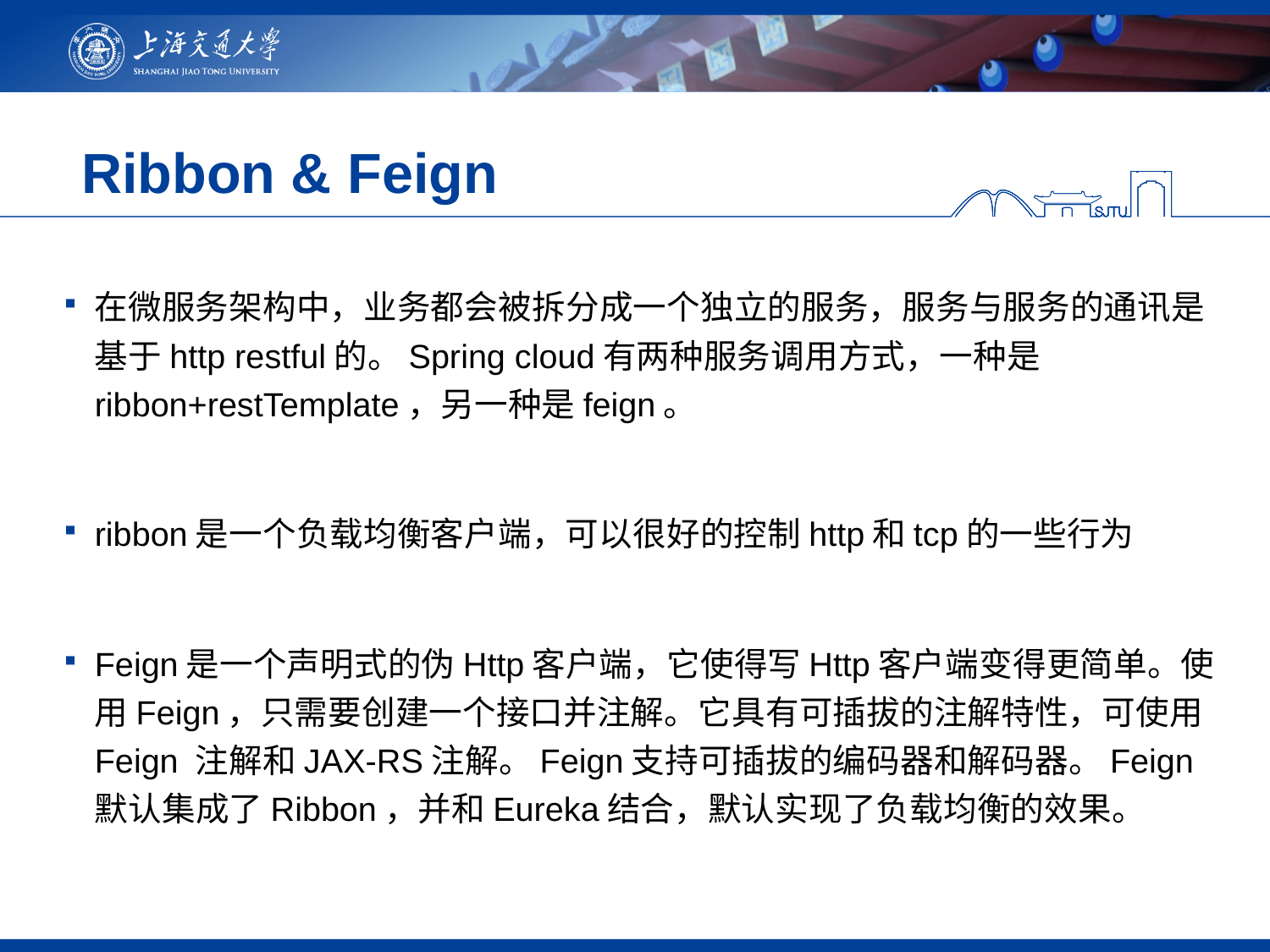

# Ribbon & Feign

在微服务架构中，业务都会被拆分成一个独立的服务，服务与服务的通讯是基于http restful的。Spring cloud有两种服务调用方式，一种是ribbon+restTemplate，另一种是feign。

ribbon是一个负载均衡客户端，可以很好的控制http和tcp的一些行为

Feign是一个声明式的伪Http客户端，它使得写Http客户端变得更简单。使用Feign，只需要创建一个接口并注解。它具有可插拔的注解特性，可使用Feign 注解和JAX-RS注解。Feign支持可插拔的编码器和解码器。Feign默认集成了Ribbon，并和Eureka结合，默认实现了负载均衡的效果。